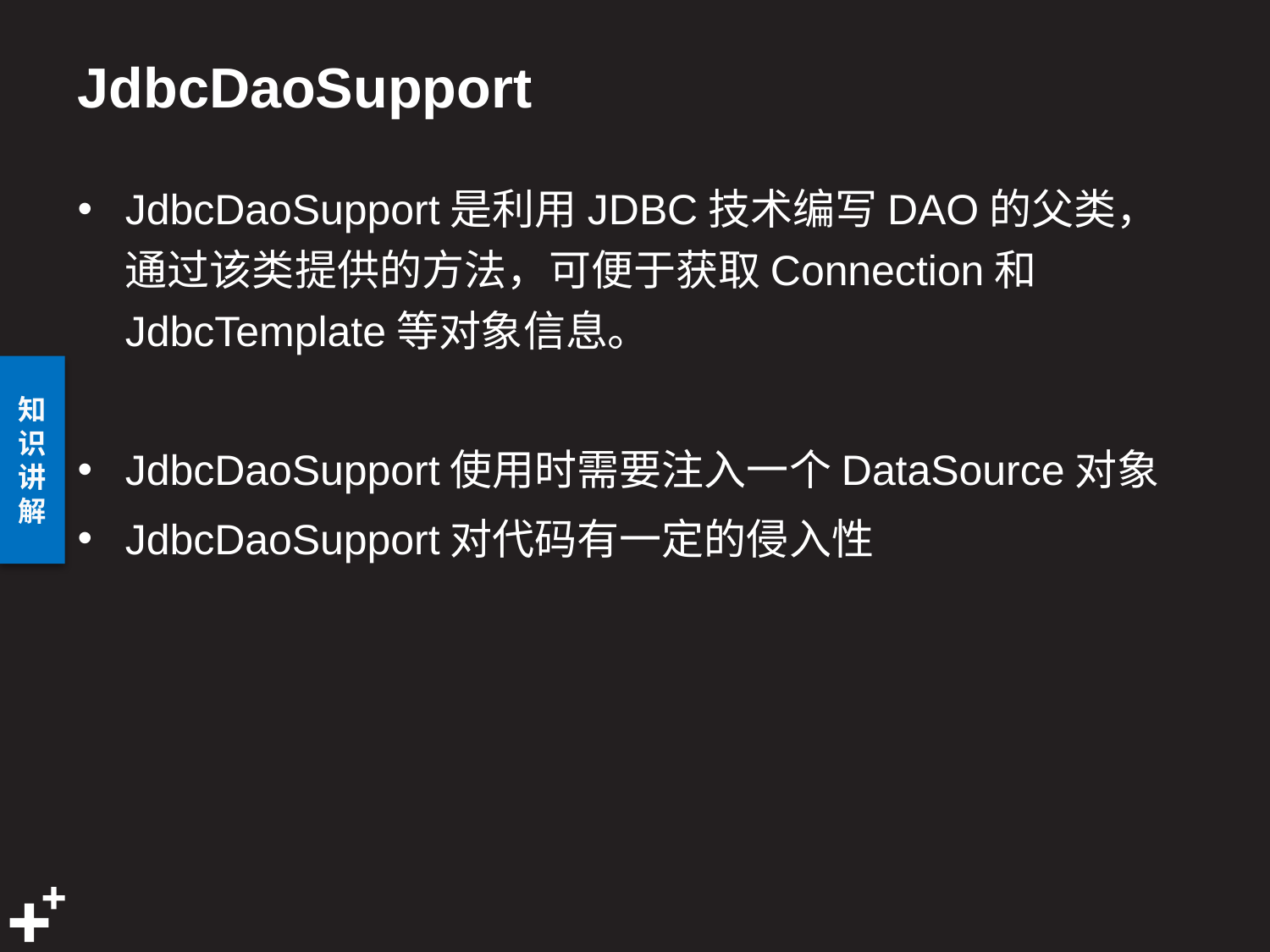

# JdbcDaoSupport
JdbcDaoSupport是利用JDBC技术编写DAO的父类，通过该类提供的方法，可便于获取Connection和JdbcTemplate等对象信息。

JdbcDaoSupport使用时需要注入一个DataSource对象
JdbcDaoSupport对代码有一定的侵入性